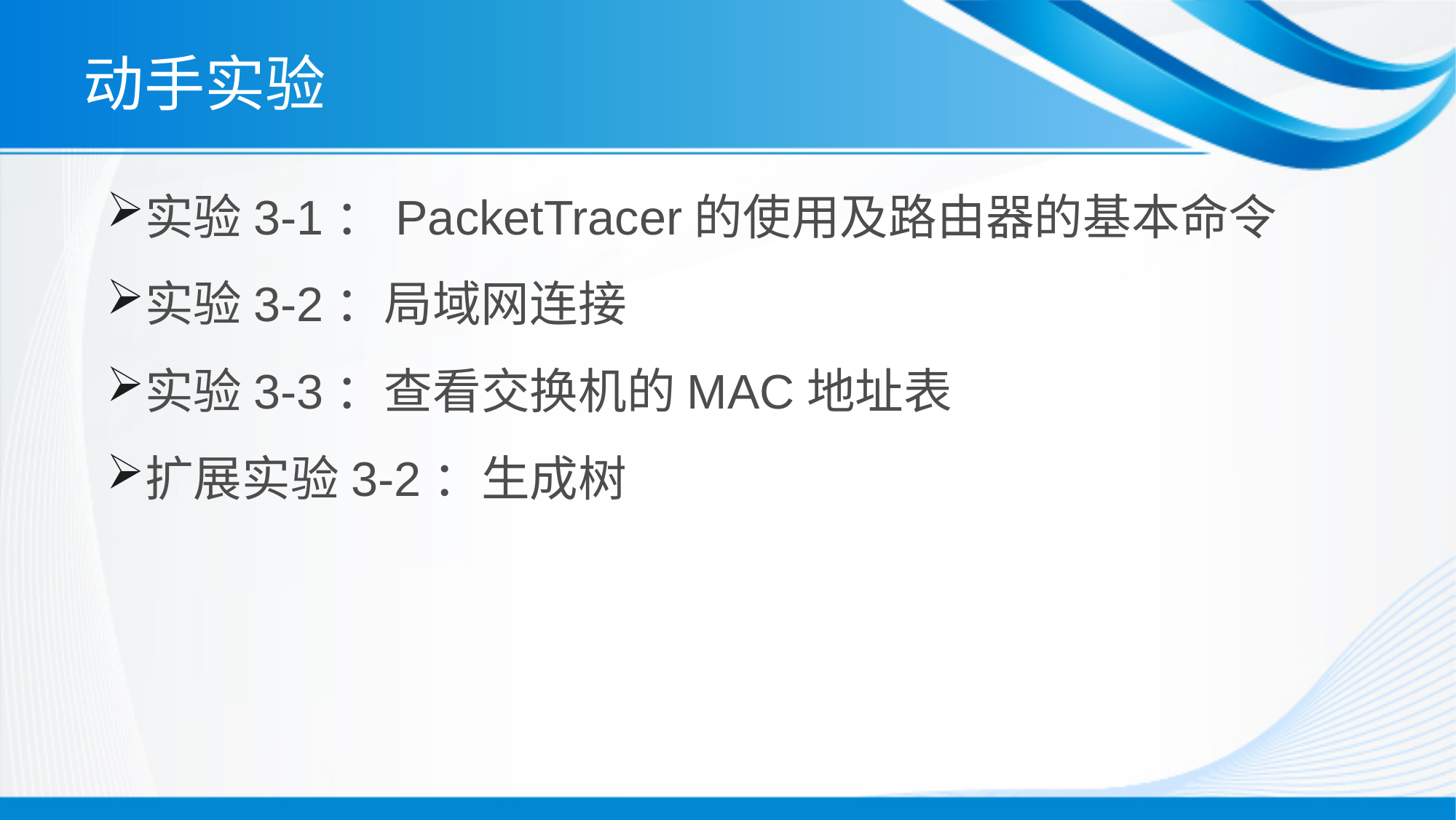

# 动手实验
实验3-1：PacketTracer的使用及路由器的基本命令
实验3-2：局域网连接
实验3-3：查看交换机的MAC地址表
扩展实验3-2：生成树